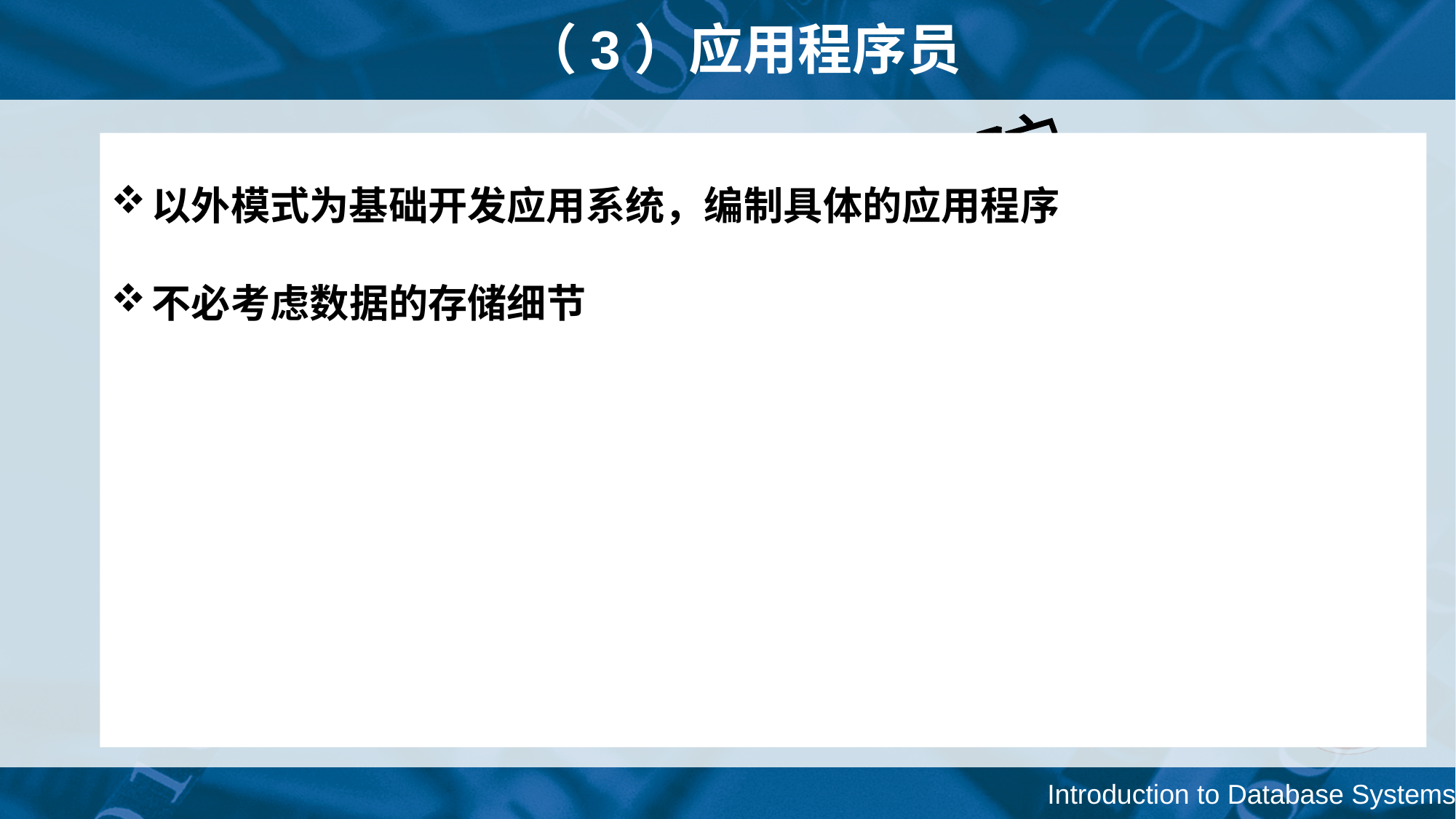

# （3）应用程序员
以外模式为基础开发应用系统，编制具体的应用程序
不必考虑数据的存储细节